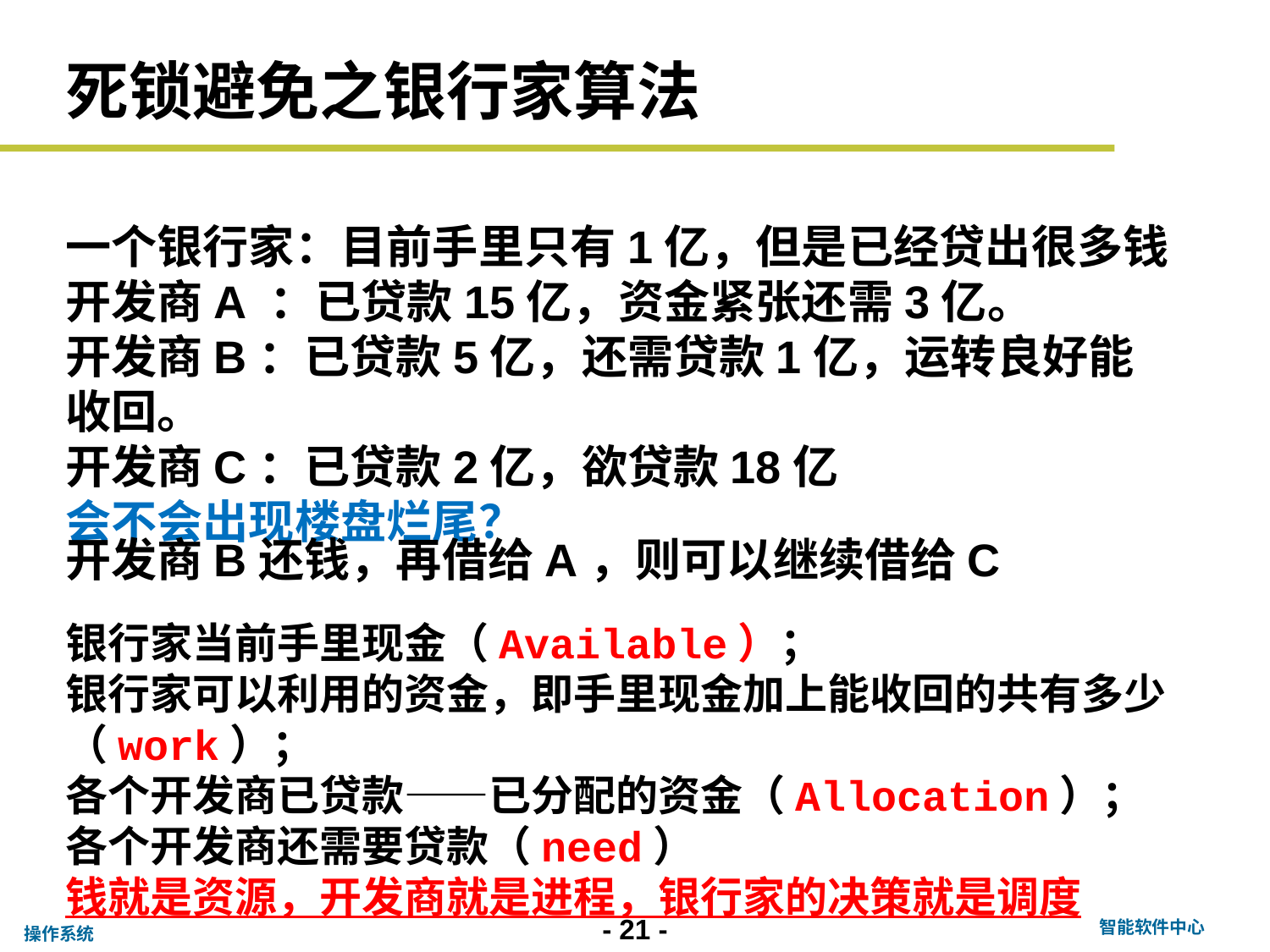

# 死锁避免之银行家算法
一个银行家：目前手里只有1亿，但是已经贷出很多钱
开发商A ：已贷款15亿，资金紧张还需3亿。
开发商B：已贷款5亿，还需贷款1亿，运转良好能收回。
开发商C：已贷款2亿，欲贷款18亿
会不会出现楼盘烂尾？
开发商B还钱，再借给A，则可以继续借给C
银行家当前手里现金（Available）；
银行家可以利用的资金，即手里现金加上能收回的共有多少（work）；
各个开发商已贷款——已分配的资金（Allocation）；
各个开发商还需要贷款（need）
钱就是资源，开发商就是进程，银行家的决策就是调度